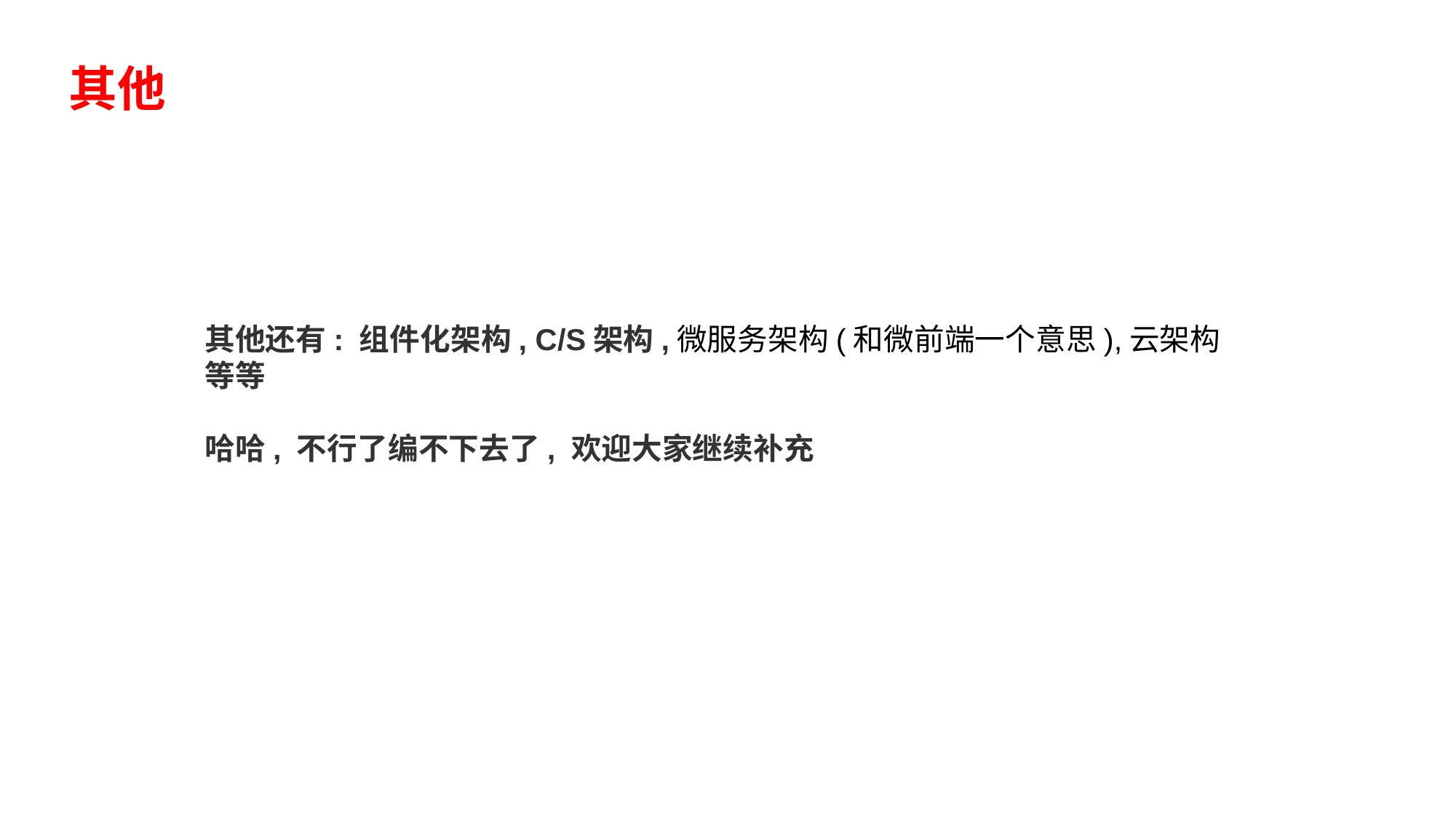

其他
其他还有: 组件化架构, C/S架构,微服务架构(和微前端一个意思),云架构等等

哈哈, 不行了编不下去了, 欢迎大家继续补充